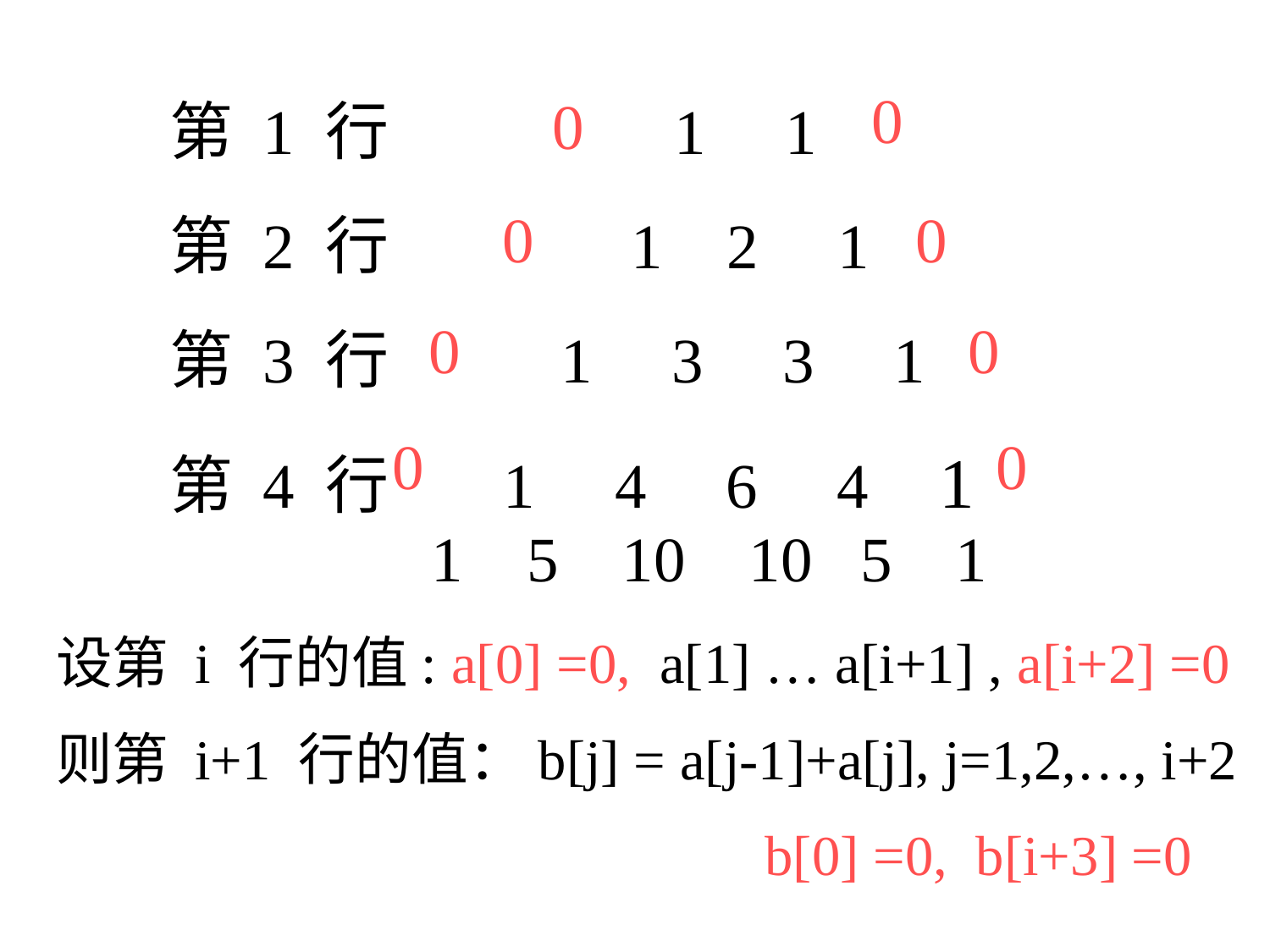

第 1 行                   1     1
第 2 行                1    2     1
第 3 行           1     3     3     1
第 4 行       1     4     6     4    1
         0

         0

     0                        0
0                                0
0                                    0
1    5    10    10   5    1
设第 i 行的值: a[0] =0,  a[1] … a[i+1] , a[i+2] =0
则第 i+1 行的值：b[j] = a[j-1]+a[j], j=1,2,…, i+2
                                                  b[0] =0,  b[i+3] =0